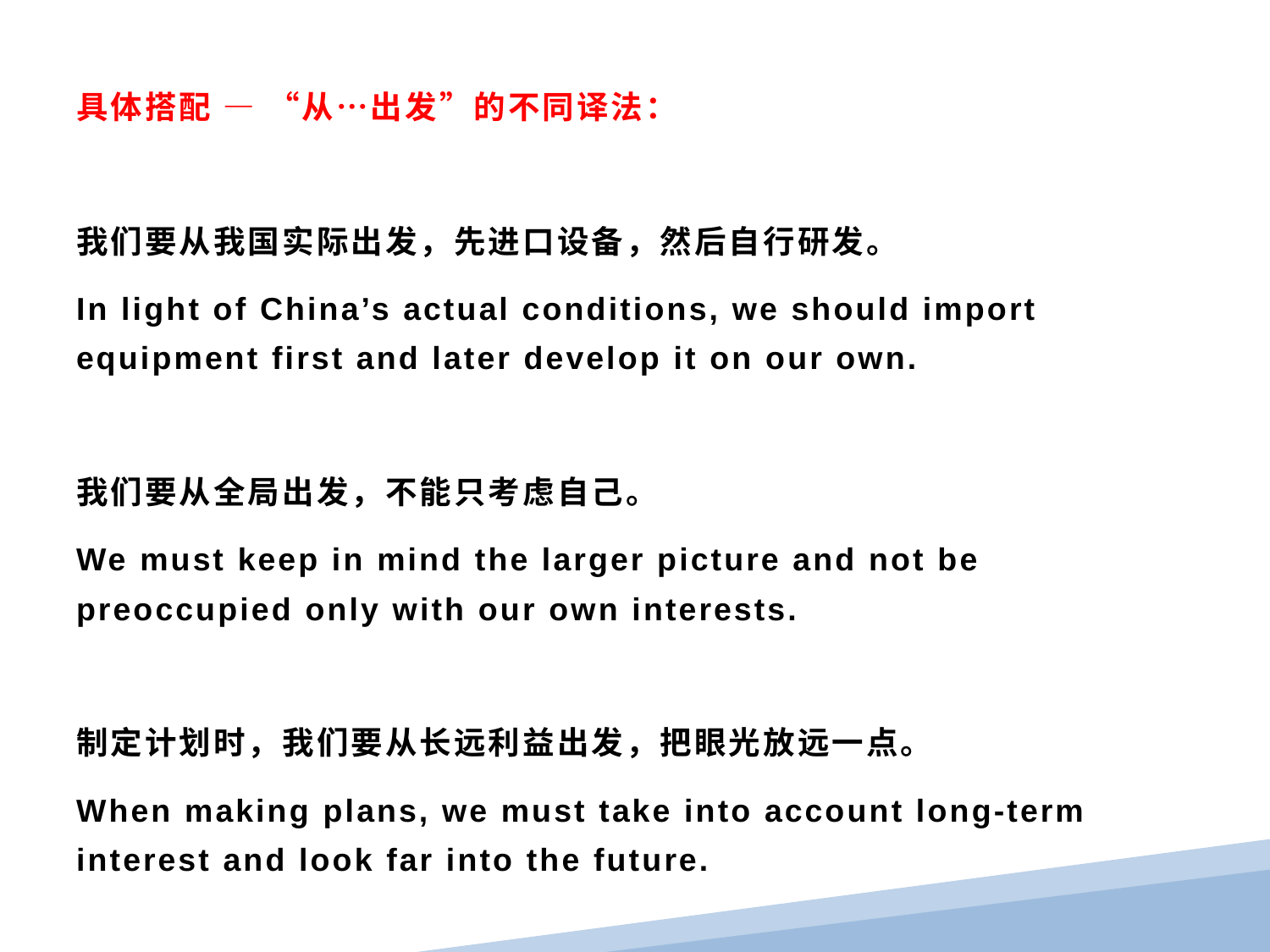

具体搭配 — “从…出发”的不同译法：

我们要从我国实际出发，先进口设备，然后自行研发。
In light of China’s actual conditions, we should import equipment first and later develop it on our own.

我们要从全局出发，不能只考虑自己。
We must keep in mind the larger picture and not be preoccupied only with our own interests.

制定计划时，我们要从长远利益出发，把眼光放远一点。
When making plans, we must take into account long-term interest and look far into the future.